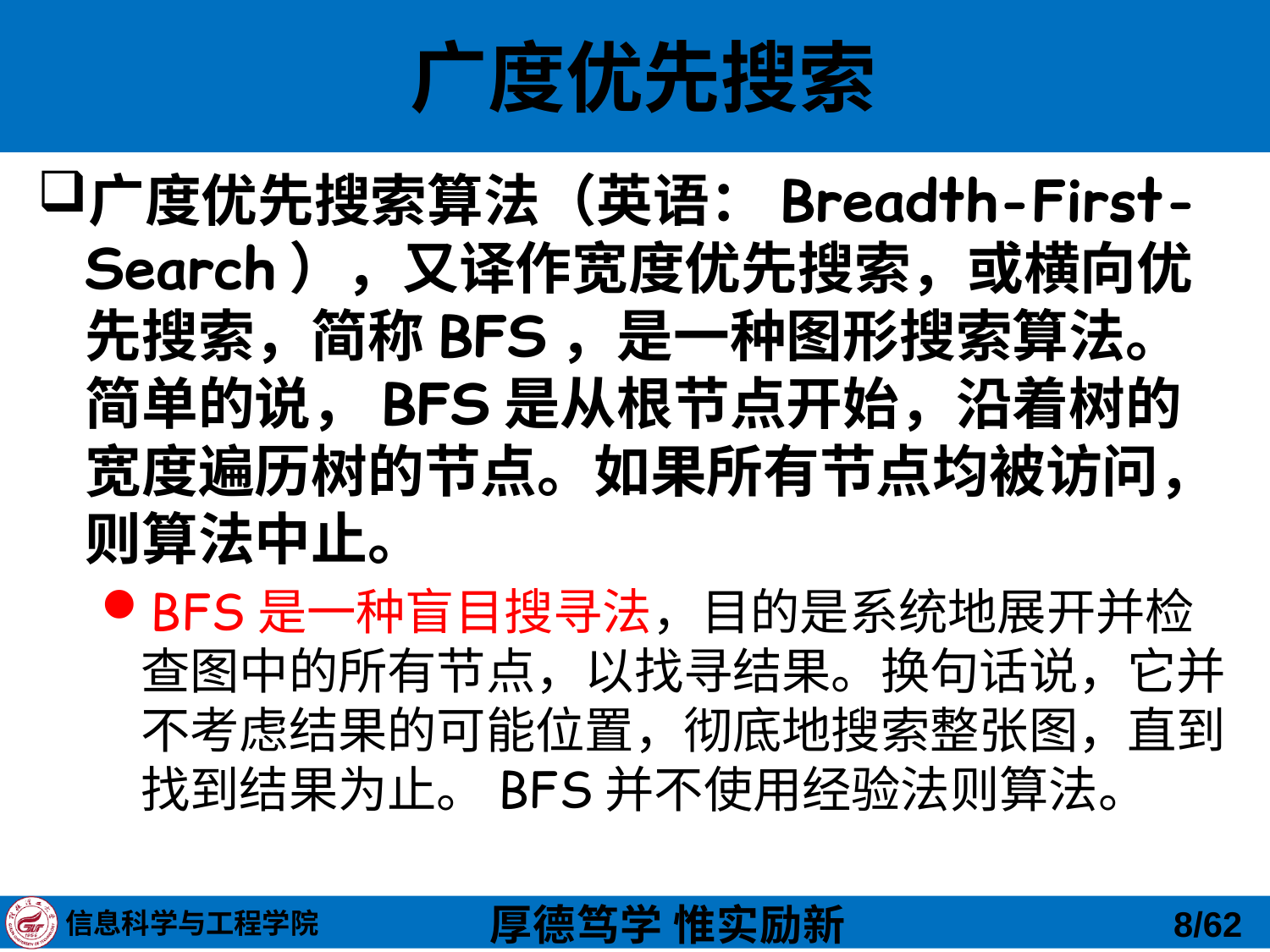

# 广度优先搜索
广度优先搜索算法（英语：Breadth-First-Search），又译作宽度优先搜索，或横向优先搜索，简称BFS，是一种图形搜索算法。简单的说，BFS是从根节点开始，沿着树的宽度遍历树的节点。如果所有节点均被访问，则算法中止。
BFS是一种盲目搜寻法，目的是系统地展开并检查图中的所有节点，以找寻结果。换句话说，它并不考虑结果的可能位置，彻底地搜索整张图，直到找到结果为止。BFS并不使用经验法则算法。
8/62